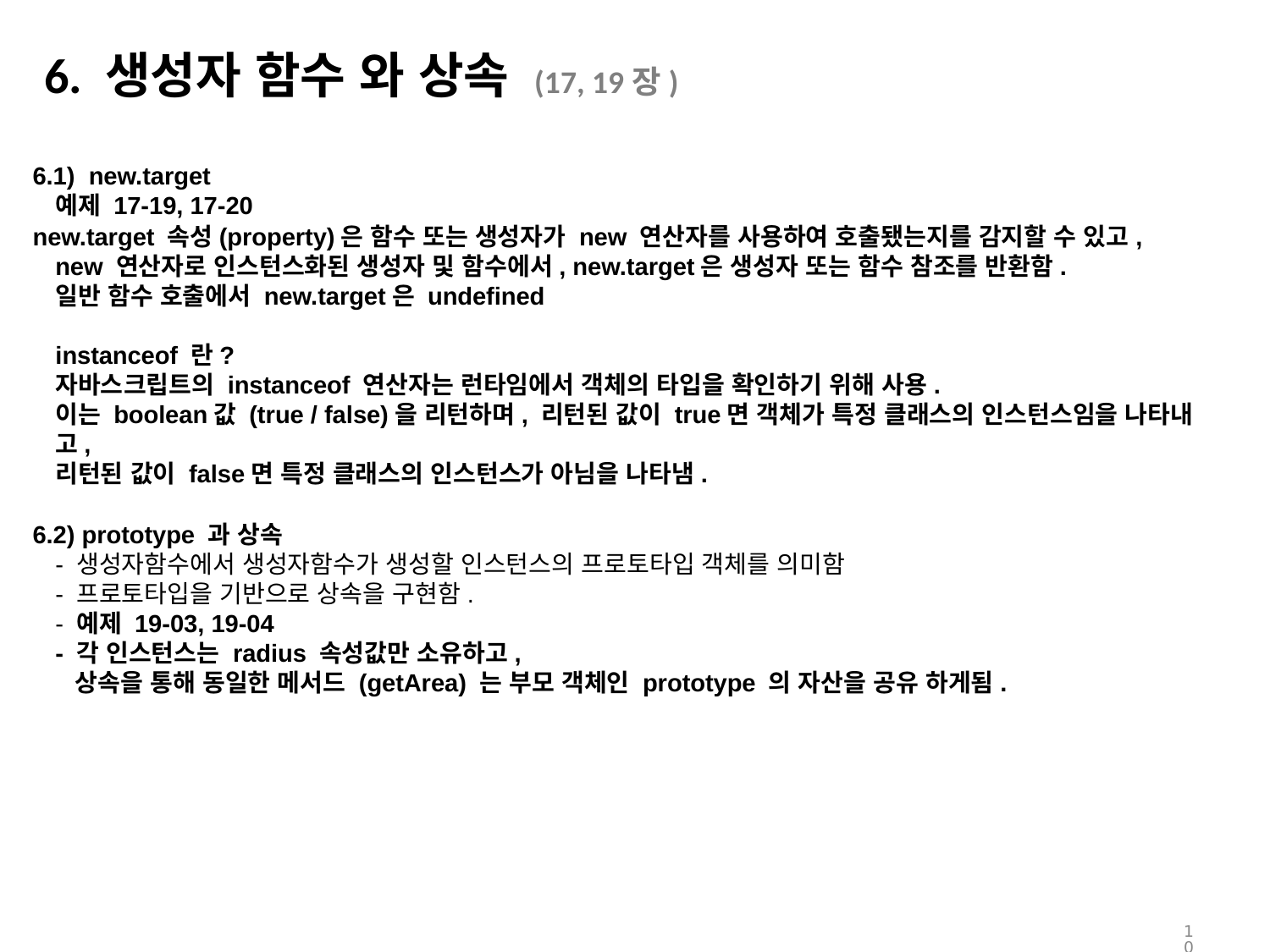

# 6. 생성자 함수 와 상속 (17, 19장)
6.1)  new.target
예제 17-19, 17-20
new.target 속성(property)은 함수 또는 생성자가 new 연산자를 사용하여 호출됐는지를 감지할 수 있고,
new 연산자로 인스턴스화된 생성자 및 함수에서, new.target은 생성자 또는 함수 참조를 반환함.
일반 함수 호출에서 new.target은 undefined
instanceof 란?
자바스크립트의 instanceof 연산자는 런타임에서 객체의 타입을 확인하기 위해 사용.
이는 boolean값 (true / false)을 리턴하며, 리턴된 값이 true면 객체가 특정 클래스의 인스턴스임을 나타내고,
리턴된 값이 false면 특정 클래스의 인스턴스가 아님을 나타냄.
6.2) prototype 과 상속
- 생성자함수에서 생성자함수가 생성할 인스턴스의 프로토타입 객체를 의미함
- 프로토타입을 기반으로 상속을 구현함.
- 예제 19-03, 19-04
- 각 인스턴스는 radius 속성값만 소유하고,
  상속을 통해 동일한 메서드 (getArea) 는 부모 객체인 prototype 의 자산을 공유 하게됨.

10